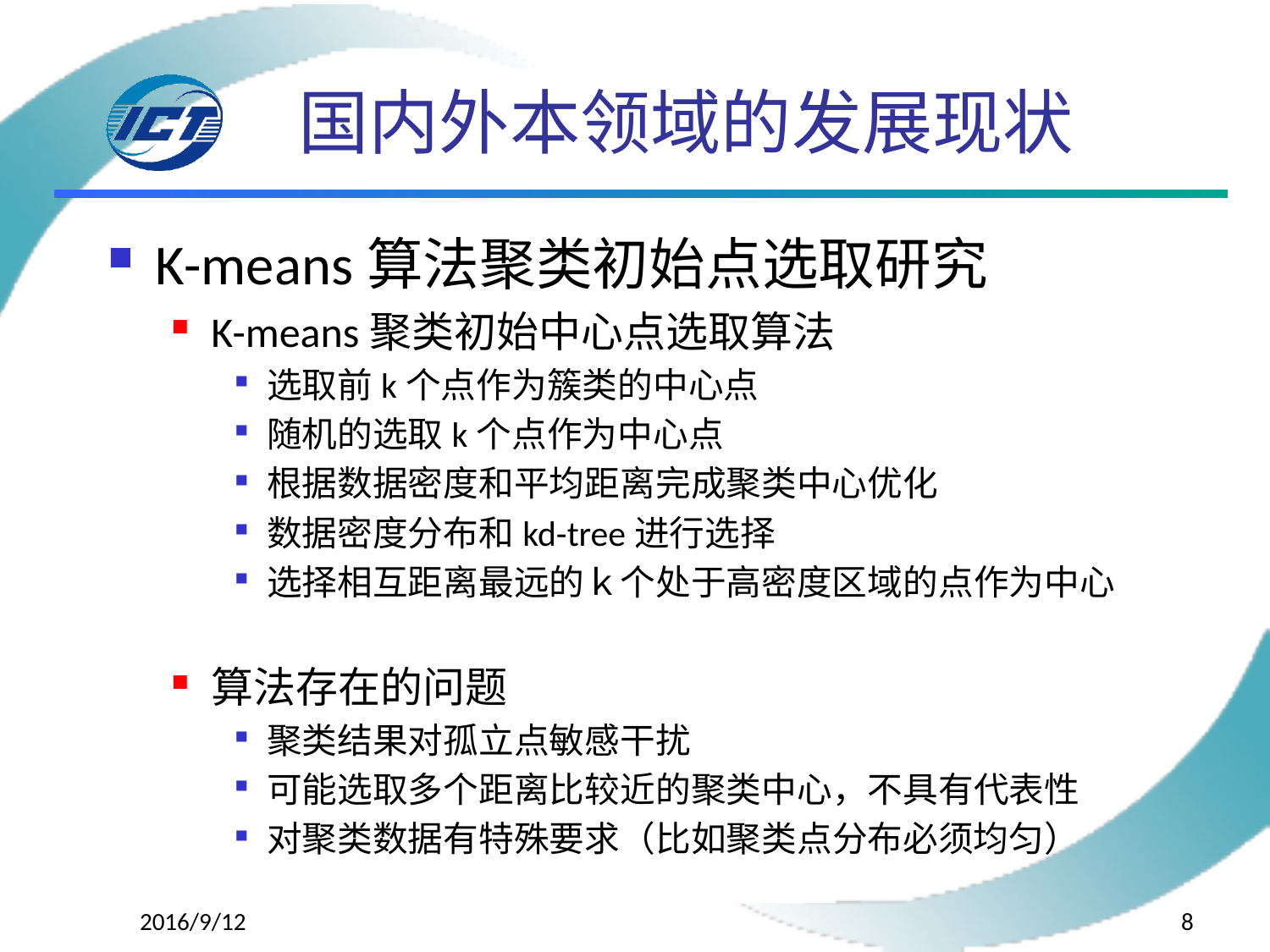

# 国内外本领域的发展现状
K-means算法聚类初始点选取研究
K-means聚类初始中心点选取算法
选取前k个点作为簇类的中心点
随机的选取k个点作为中心点
根据数据密度和平均距离完成聚类中心优化
数据密度分布和kd-tree进行选择
选择相互距离最远的ｋ个处于高密度区域的点作为中心

算法存在的问题
聚类结果对孤立点敏感干扰
可能选取多个距离比较近的聚类中心，不具有代表性
对聚类数据有特殊要求（比如聚类点分布必须均匀）

2016/9/12
8